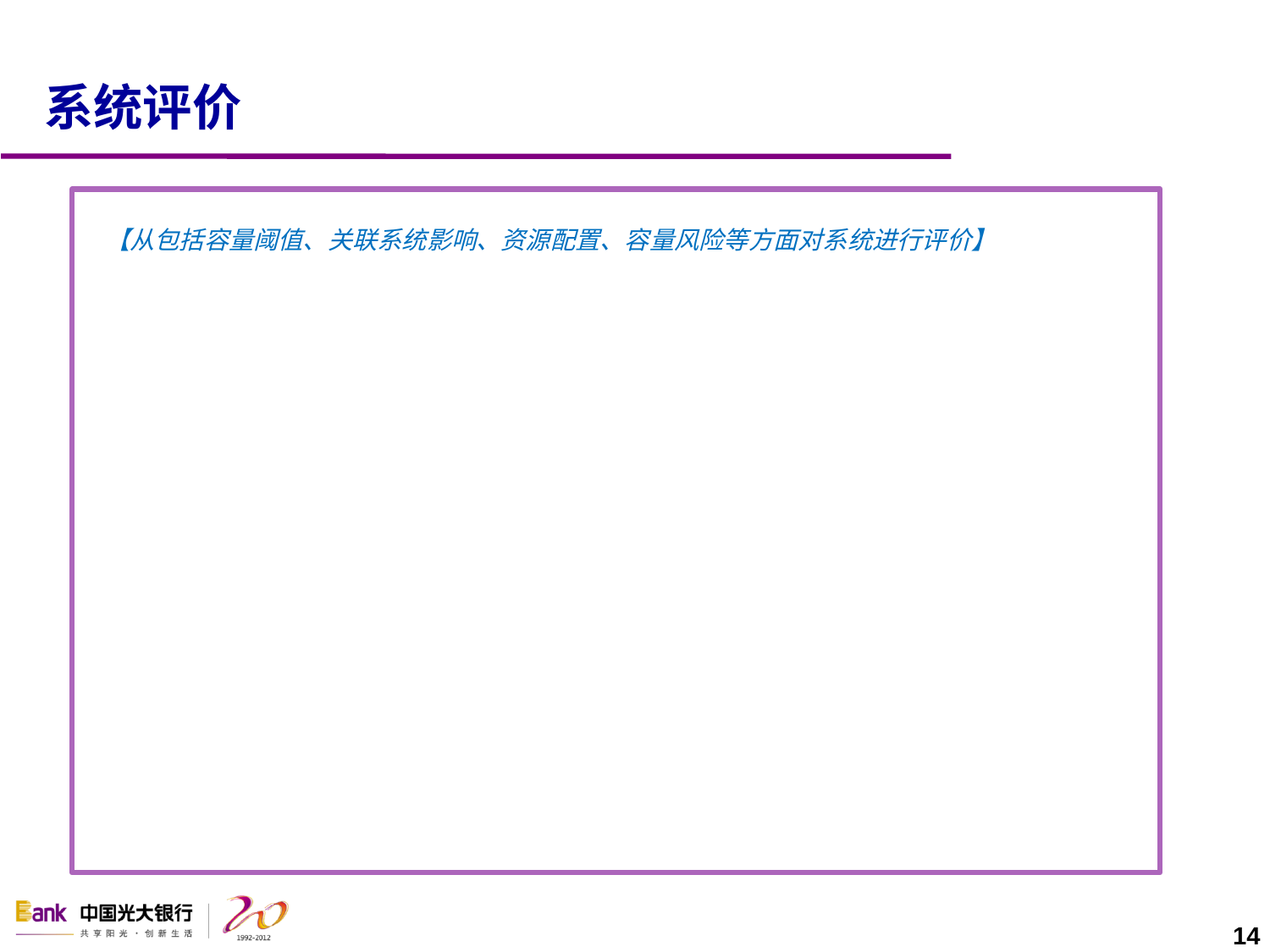

# 系统评价

【从包括容量阈值、关联系统影响、资源配置、容量风险等方面对系统进行评价】